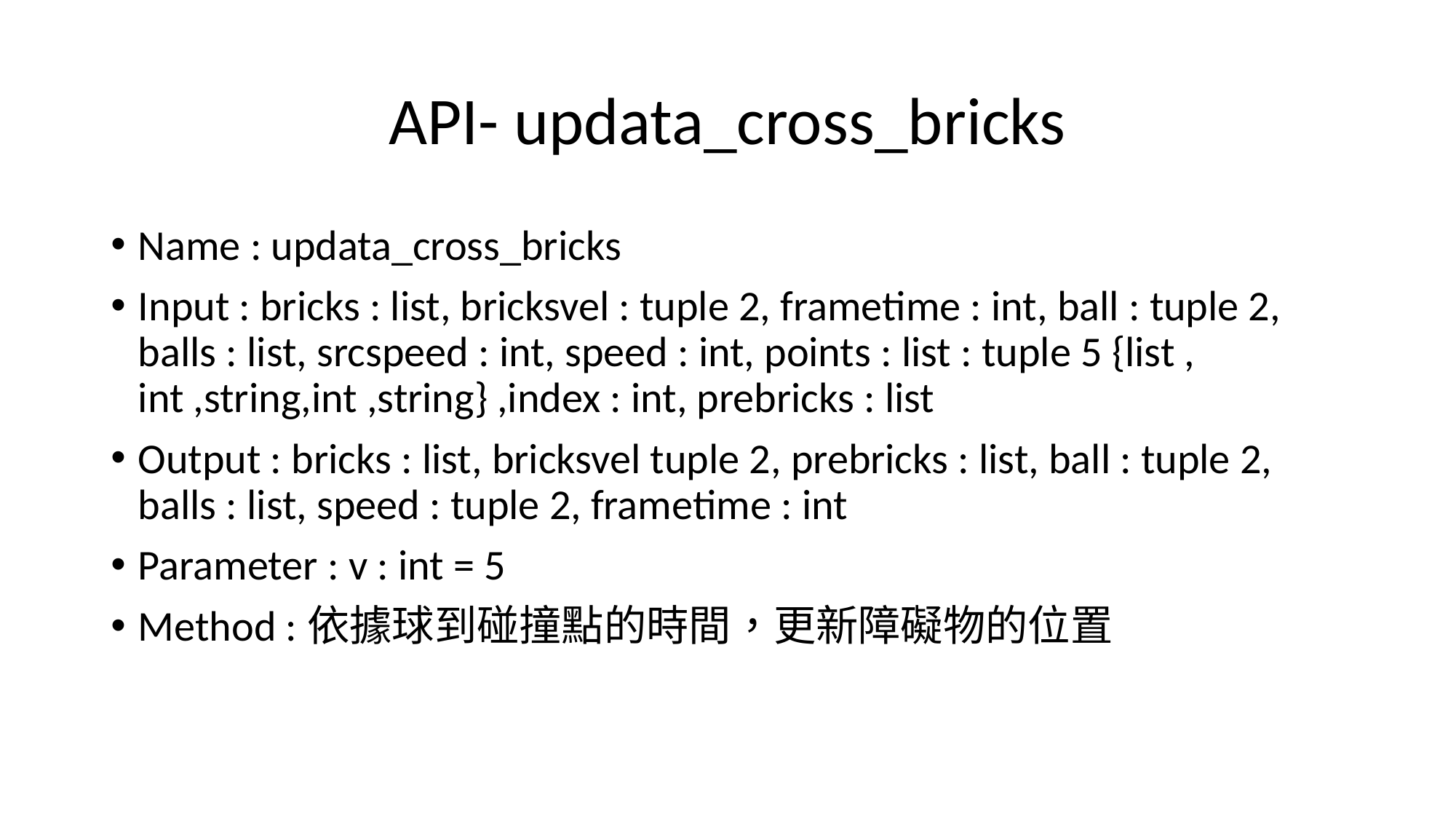

# API- updata_cross_bricks
Name : updata_cross_bricks
Input : bricks : list, bricksvel : tuple 2, frametime : int, ball : tuple 2, balls : list, srcspeed : int, speed : int, points : list : tuple 5 {list , int ,string,int ,string} ,index : int, prebricks : list
Output : bricks : list, bricksvel tuple 2, prebricks : list, ball : tuple 2, balls : list, speed : tuple 2, frametime : int
Parameter : v : int = 5
Method :依據球到碰撞點的時間，更新障礙物的位置